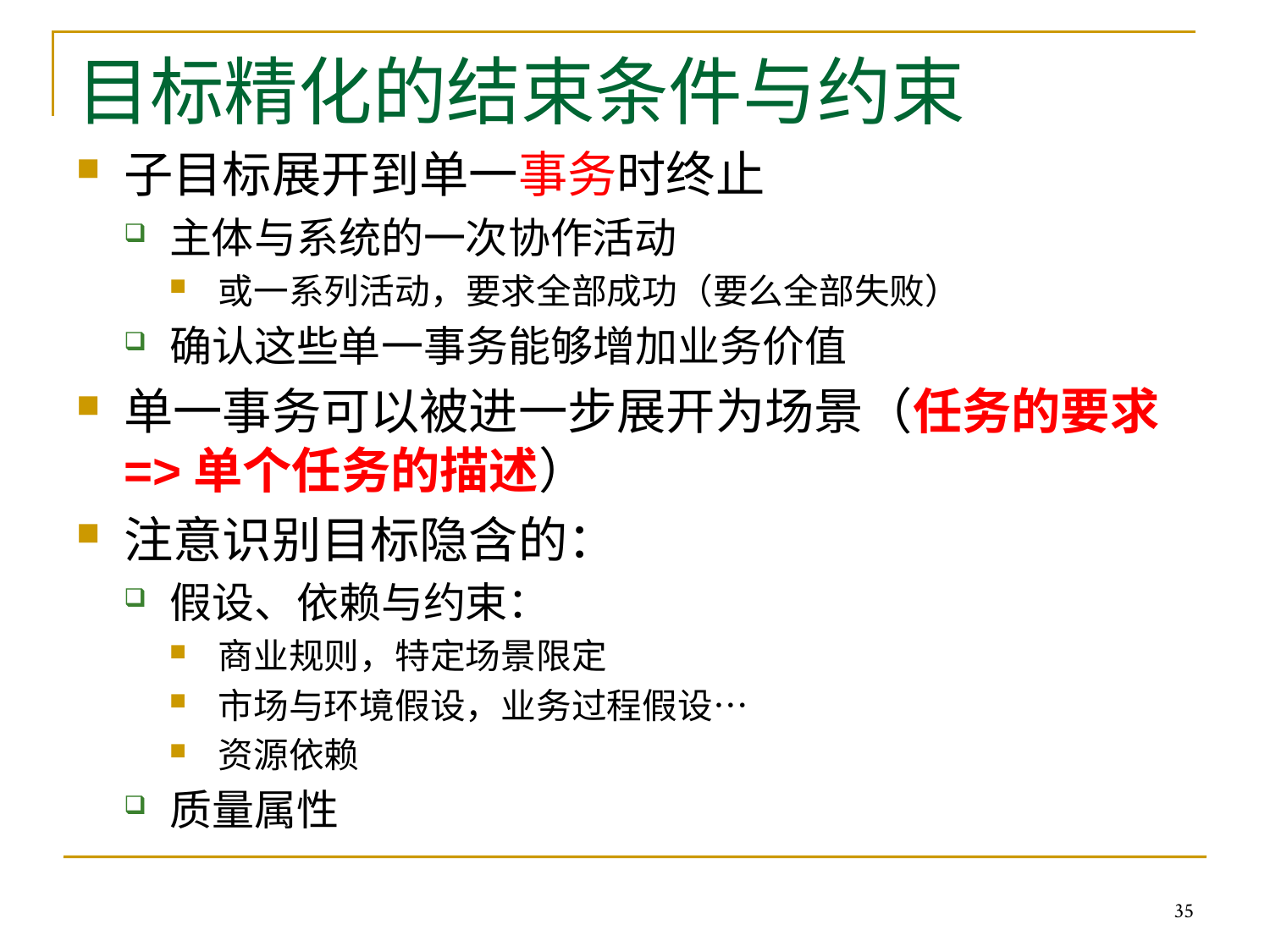

# 目标精化的结束条件与约束
子目标展开到单一事务时终止
主体与系统的一次协作活动
或一系列活动，要求全部成功（要么全部失败）
确认这些单一事务能够增加业务价值
单一事务可以被进一步展开为场景（任务的要求=>单个任务的描述）
注意识别目标隐含的：
假设、依赖与约束：
商业规则，特定场景限定
市场与环境假设，业务过程假设…
资源依赖
质量属性
35